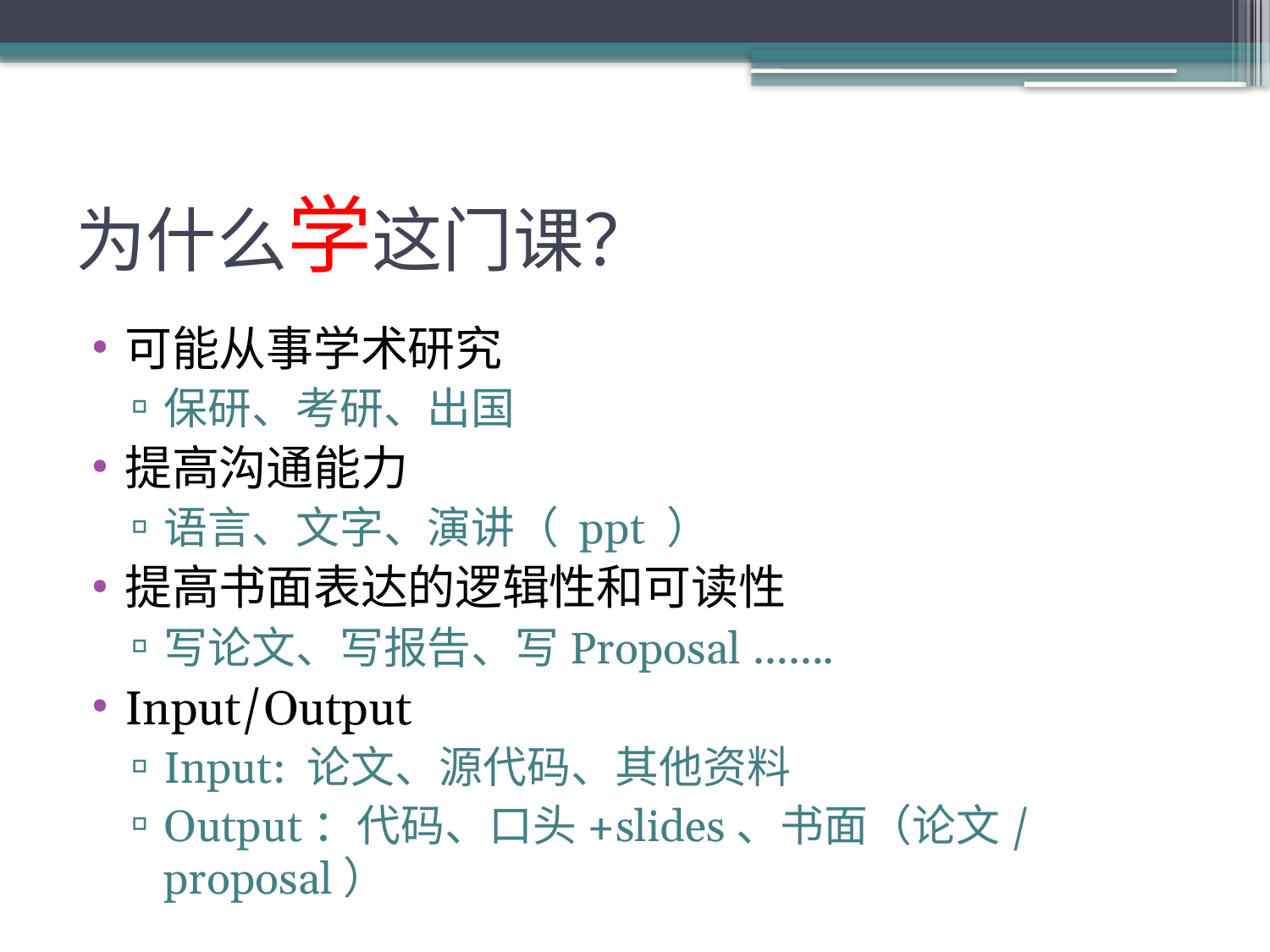

# 为什么学这门课？
可能从事学术研究
保研、考研、出国
提高沟通能力
语言、文字、演讲（ ppt ）
提高书面表达的逻辑性和可读性
写论文、写报告、写Proposal …….
Input/Output
Input: 论文、源代码、其他资料
Output：代码、口头+slides、书面（论文/proposal）